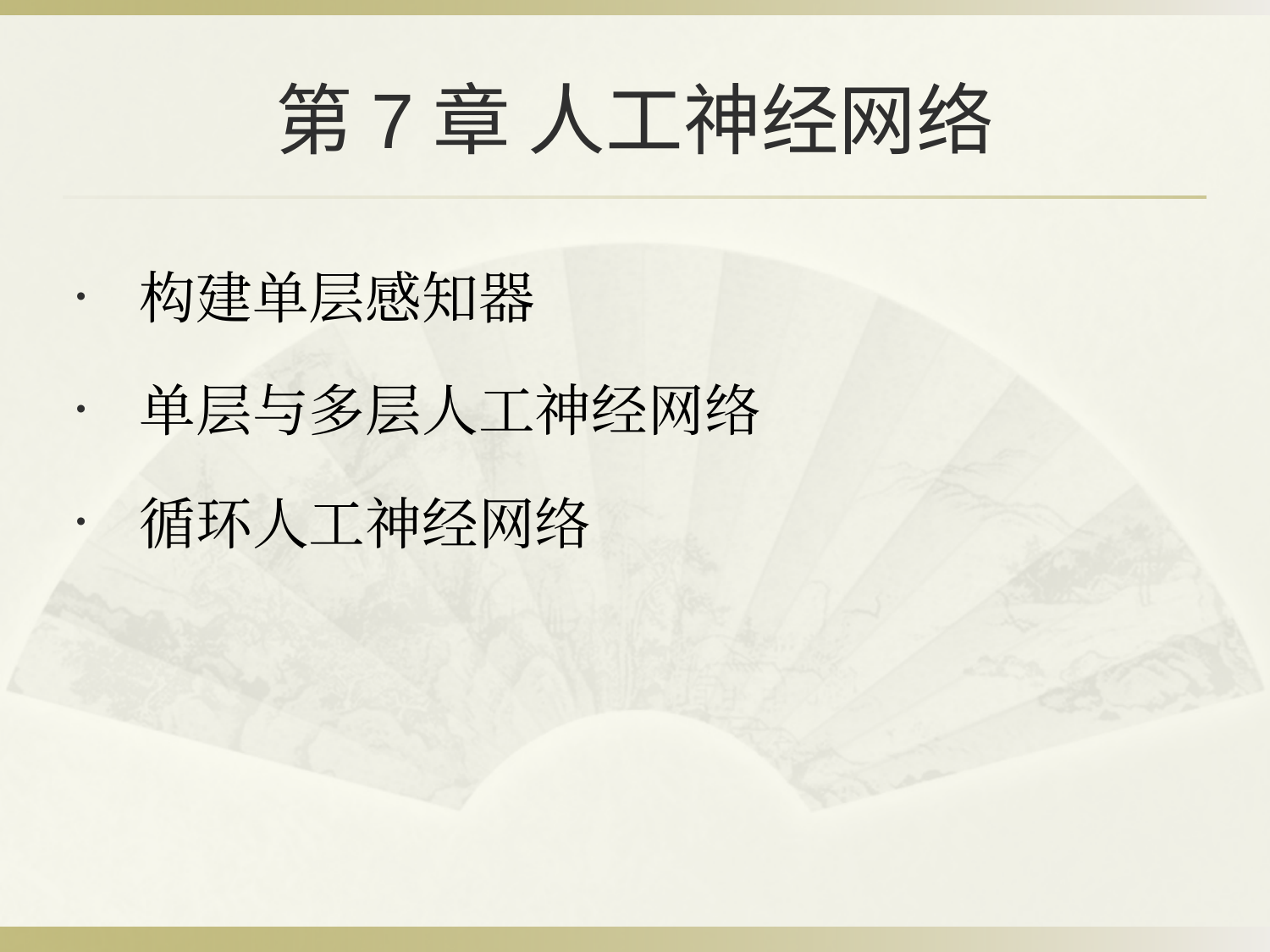

# 第7章 人工神经网络
构建单层感知器
单层与多层人工神经网络
循环人工神经网络